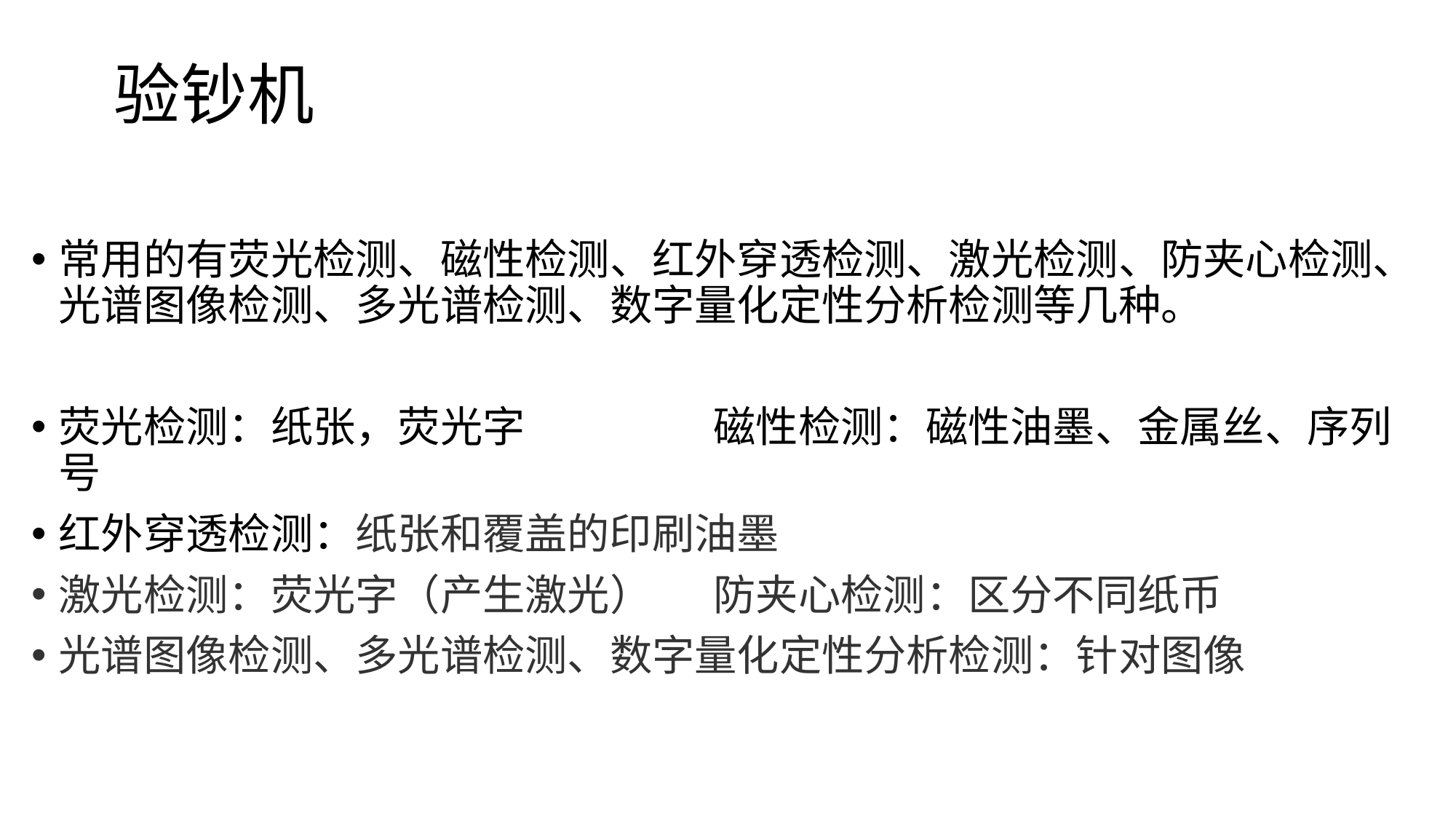

# 验钞机
常用的有荧光检测、磁性检测、红外穿透检测、激光检测、防夹心检测、光谱图像检测、多光谱检测、数字量化定性分析检测等几种。

荧光检测：纸张，荧光字		磁性检测：磁性油墨、金属丝、序列号
红外穿透检测：纸张和覆盖的印刷油墨
激光检测：荧光字（产生激光）	防夹心检测：区分不同纸币
光谱图像检测、多光谱检测、数字量化定性分析检测：针对图像